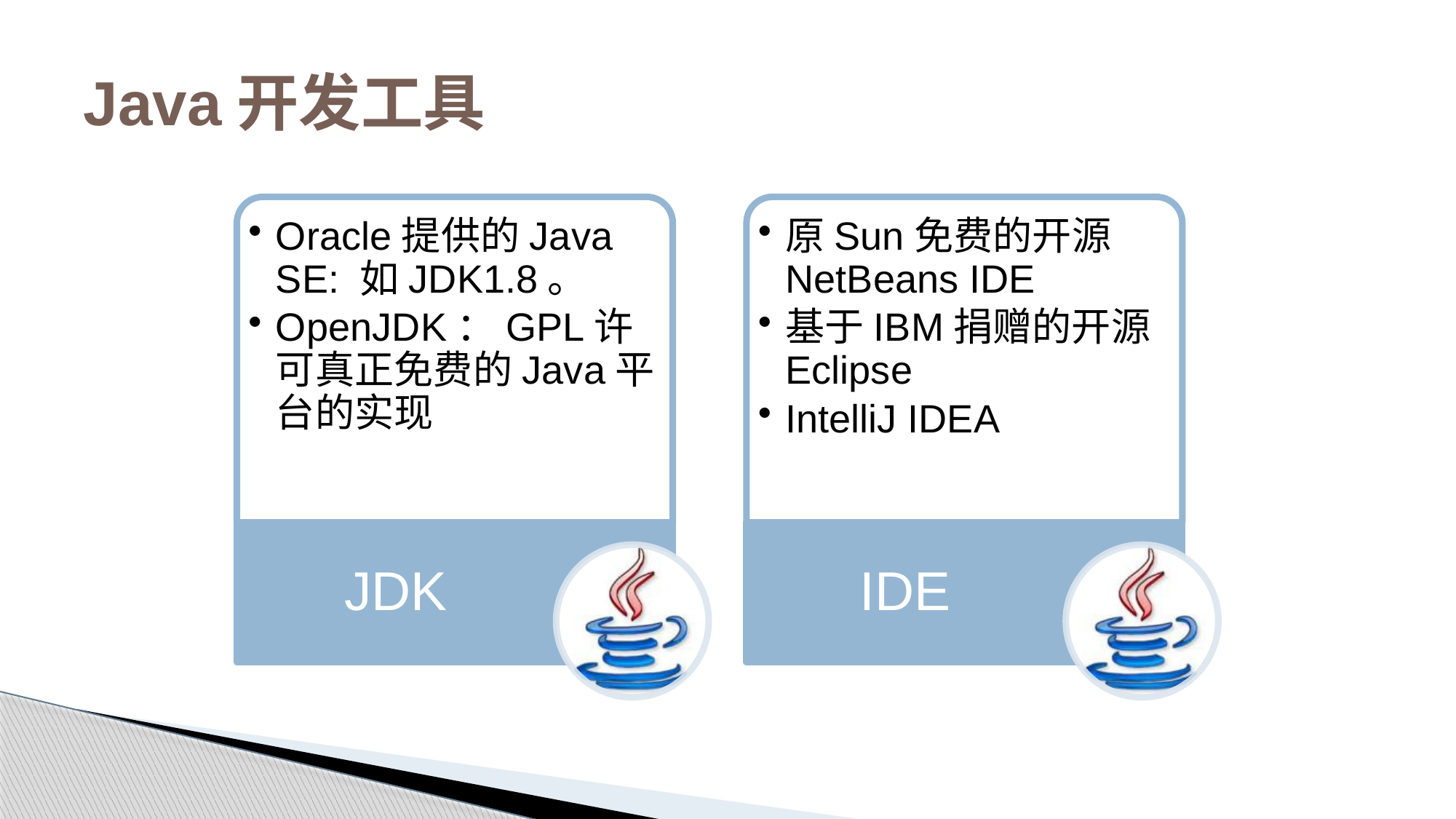

# Java开发工具
Oracle提供的Java SE: 如JDK1.8。
OpenJDK：GPL许可真正免费的Java平台的实现
JDK
原Sun免费的开源NetBeans IDE
基于IBM捐赠的开源Eclipse
IntelliJ IDEA
IDE